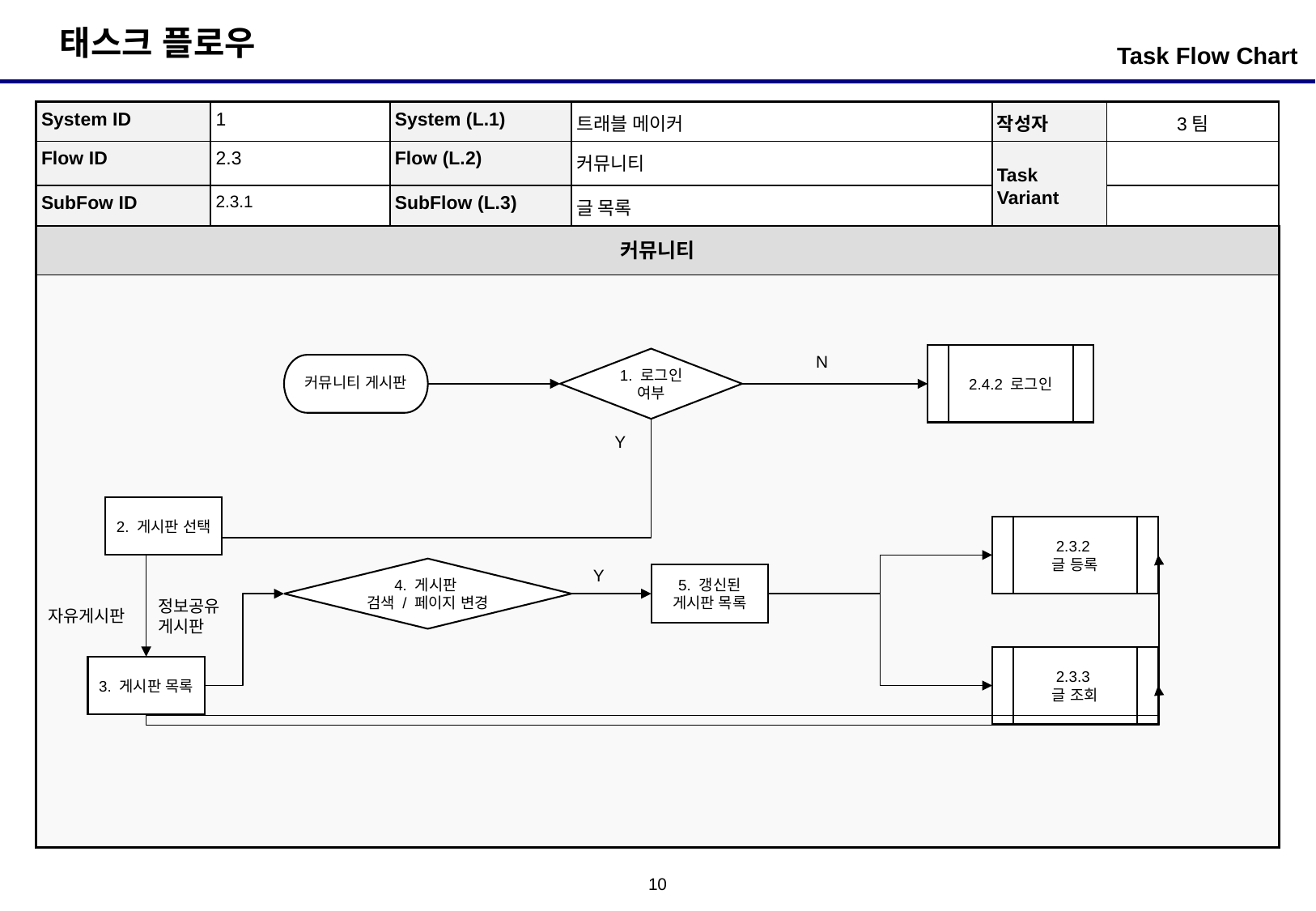

Task Flow Chart
| System ID | 1 | System (L.1) | 트래블 메이커 | 작성자 | 3팀 |
| --- | --- | --- | --- | --- | --- |
| Flow ID | 2.3 | Flow (L.2) | 커뮤니티 | Task Variant |  |
| SubFow ID | 2.3.1 | SubFlow (L.3) | 글 목록 |  |  |
| 커뮤니티 |
| --- |
|  |
2.4.2 로그인
N
1. 로그인 여부
커뮤니티 게시판
Y
2. 게시판 선택
2.3.2
글 등록
Y
4. 게시판
검색 / 페이지 변경
5. 갱신된
게시판 목록
정보공유
게시판
자유게시판
2.3.3
글 조회
3. 게시판 목록